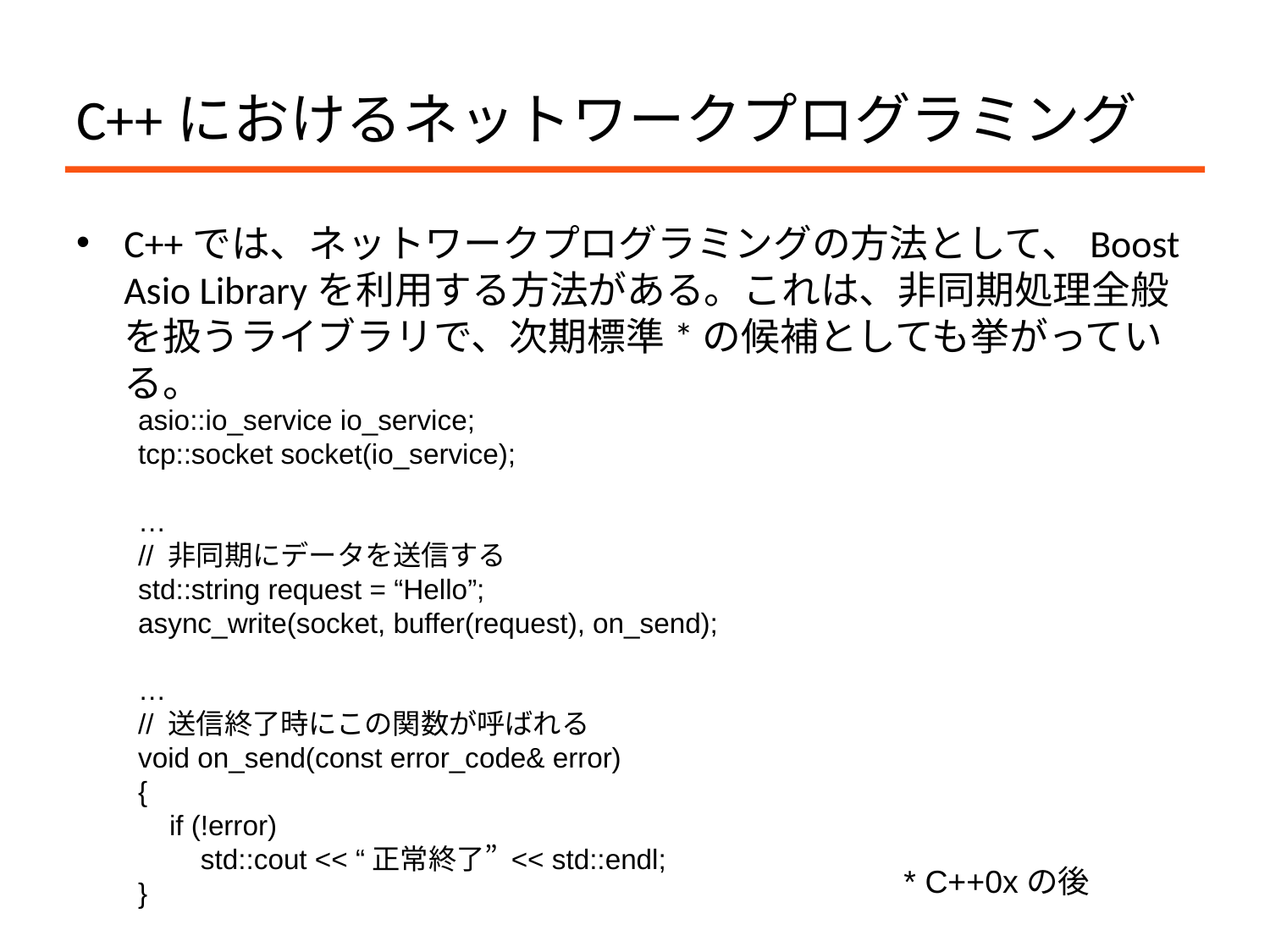

# C++におけるネットワークプログラミング
C++では、ネットワークプログラミングの方法として、Boost Asio Libraryを利用する方法がある。これは、非同期処理全般を扱うライブラリで、次期標準*の候補としても挙がっている。
asio::io_service io_service;
tcp::socket socket(io_service);

…
// 非同期にデータを送信する
std::string request = “Hello”;
async_write(socket, buffer(request), on_send);

…
// 送信終了時にこの関数が呼ばれる
void on_send(const error_code& error)
{
    if (!error)
        std::cout << “正常終了” << std::endl;
}
* C++0xの後